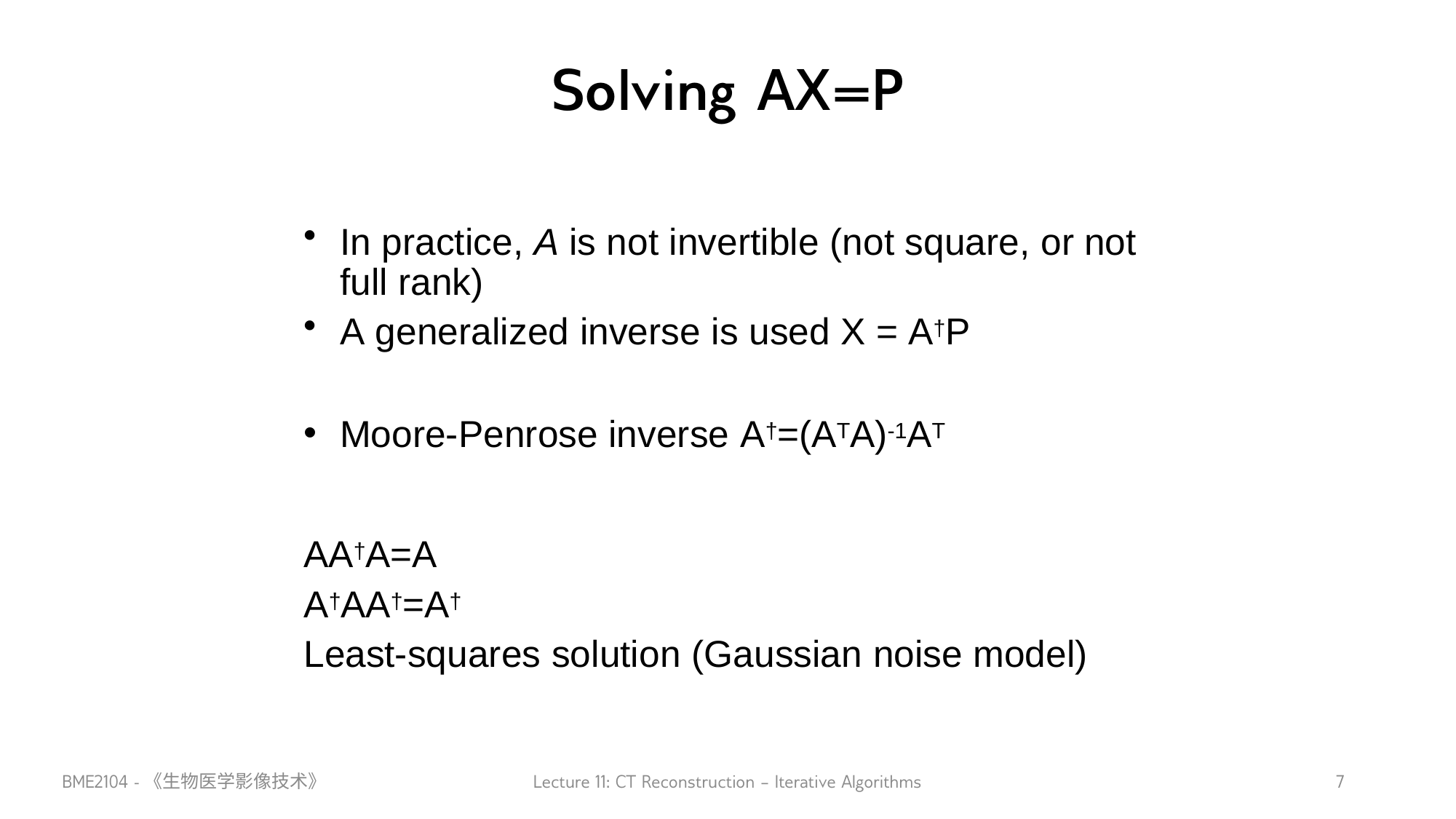

# Solving AX=P
In practice, A is not invertible (not square, or not full rank)
A generalized inverse is used X = A†P

Moore-Penrose inverse A†=(ATA)-1AT

AA†A=A
A†AA†=A†
Least-squares solution (Gaussian noise model)
BME2104 -《生物医学影像技术》
Lecture 11: CT Reconstruction – Iterative Algorithms
7